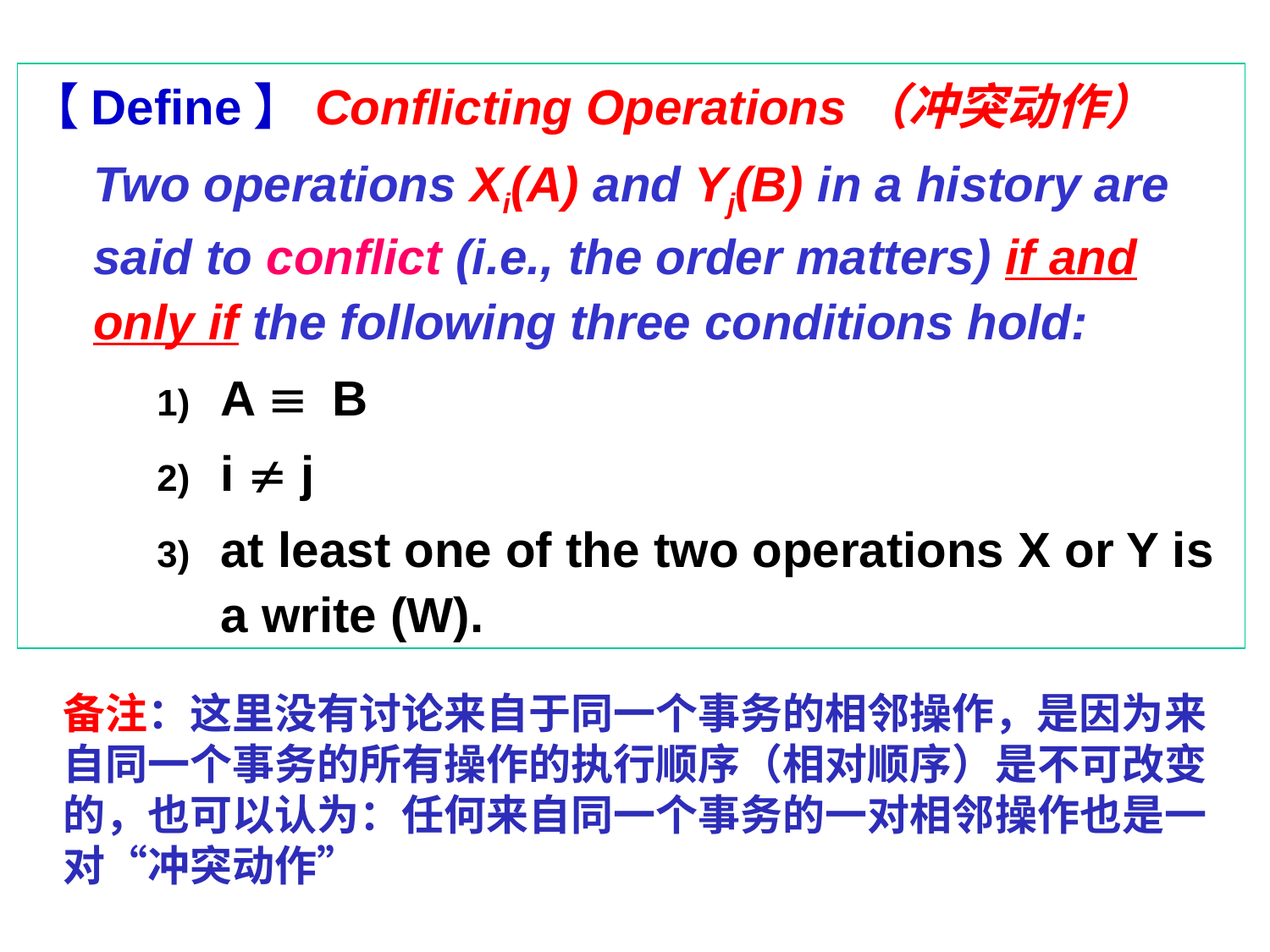

【Define】Conflicting Operations（冲突动作）
Two operations Xi(A) and Yj(B) in a history are said to conflict (i.e., the order matters) if and only if the following three conditions hold:
A ≡ B
i ≠ j
at least one of the two operations X or Y is a write (W).
备注：这里没有讨论来自于同一个事务的相邻操作，是因为来自同一个事务的所有操作的执行顺序（相对顺序）是不可改变的，也可以认为：任何来自同一个事务的一对相邻操作也是一对“冲突动作”